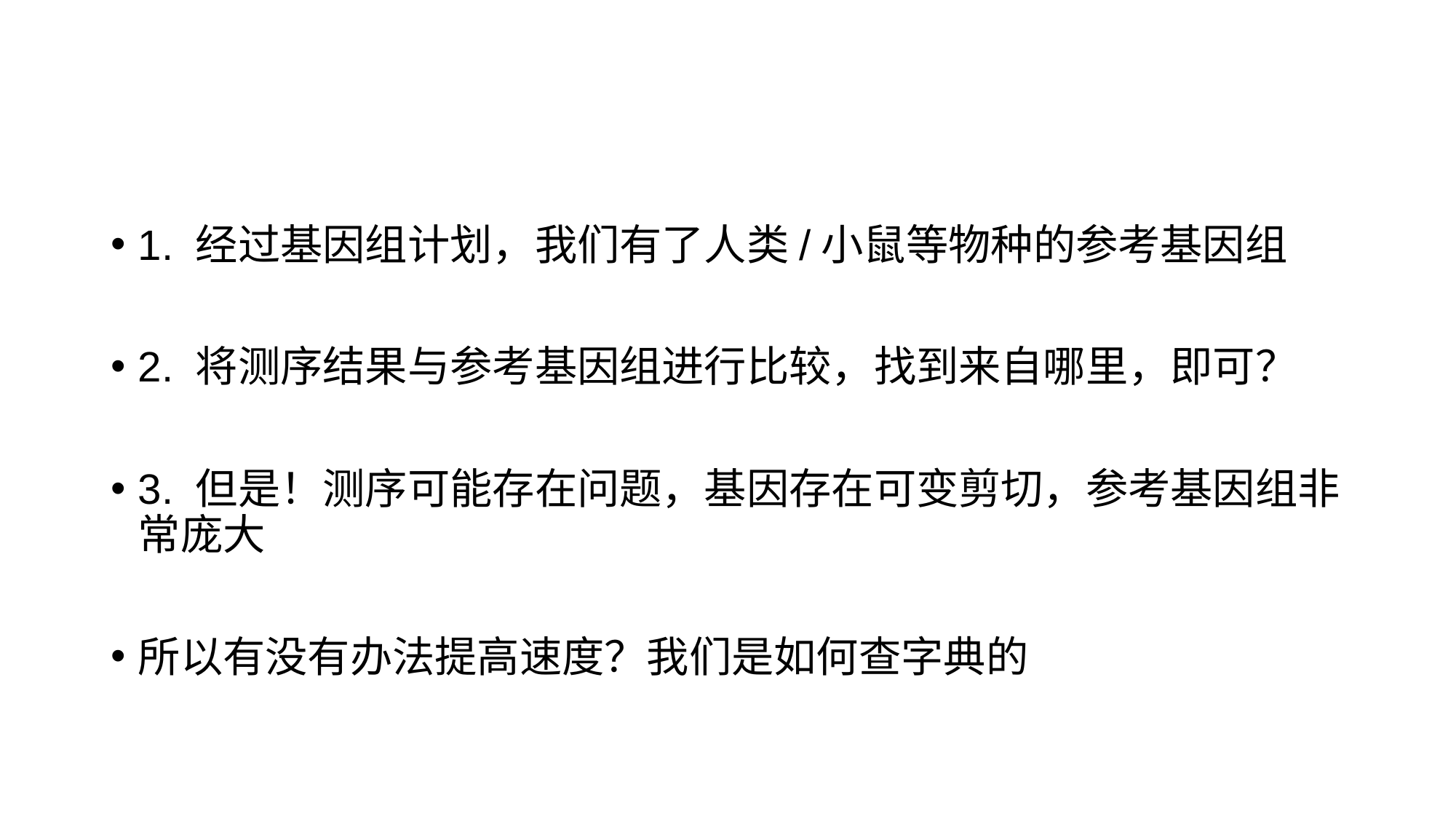

#
1. 经过基因组计划，我们有了人类/小鼠等物种的参考基因组

2. 将测序结果与参考基因组进行比较，找到来自哪里，即可？

3. 但是！测序可能存在问题，基因存在可变剪切，参考基因组非常庞大

所以有没有办法提高速度？我们是如何查字典的